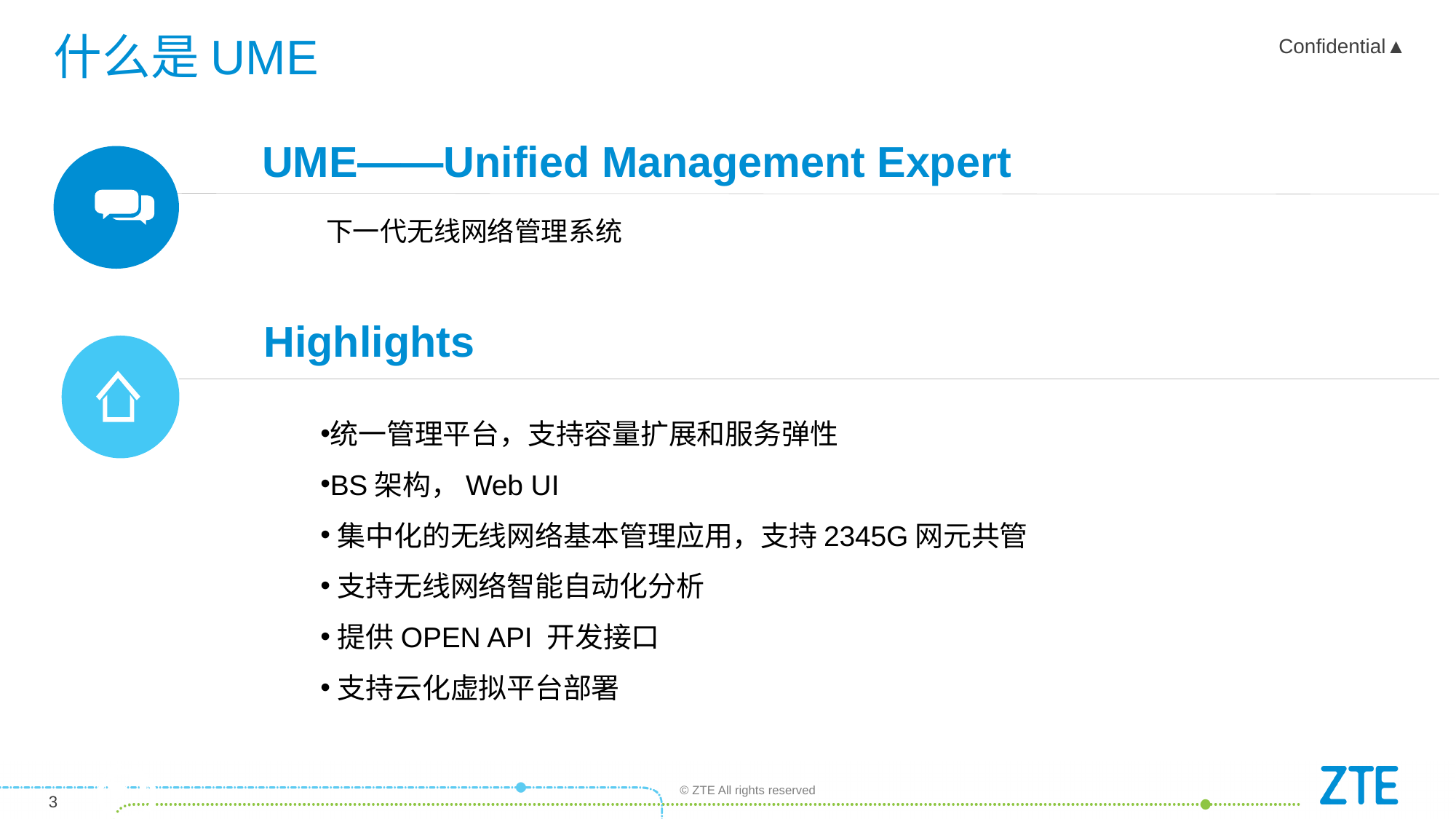

# 什么是UME
UME——Unified Management Expert

   下一代无线网络管理系统

Highlights

统一管理平台，支持容量扩展和服务弹性
BS架构，Web UI
集中化的无线网络基本管理应用，支持2345G网元共管
支持无线网络智能自动化分析
提供OPEN API 开发接口
支持云化虚拟平台部署